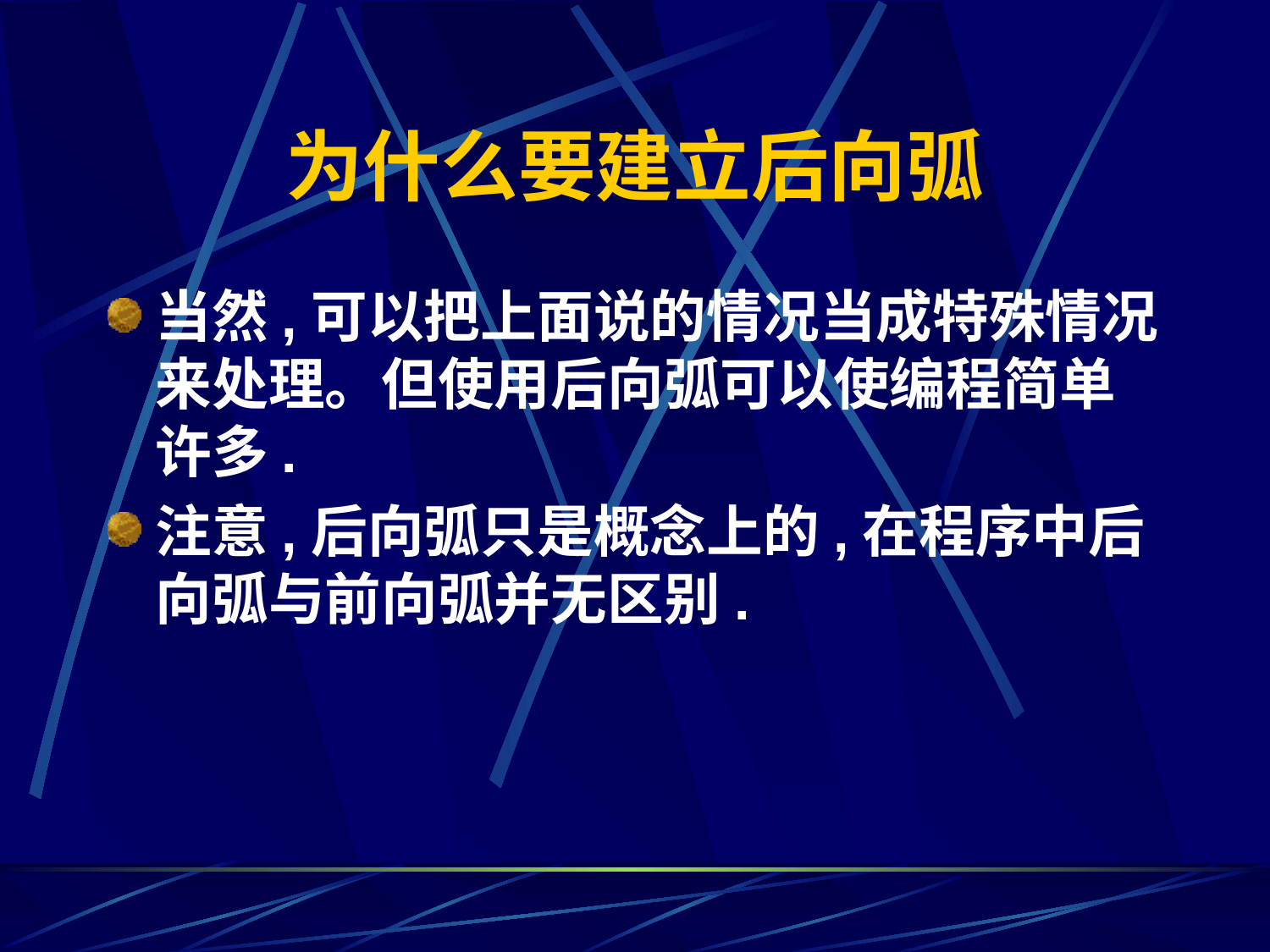

# 为什么要建立后向弧
当然,可以把上面说的情况当成特殊情况来处理。但使用后向弧可以使编程简单许多.
注意,后向弧只是概念上的,在程序中后向弧与前向弧并无区别.